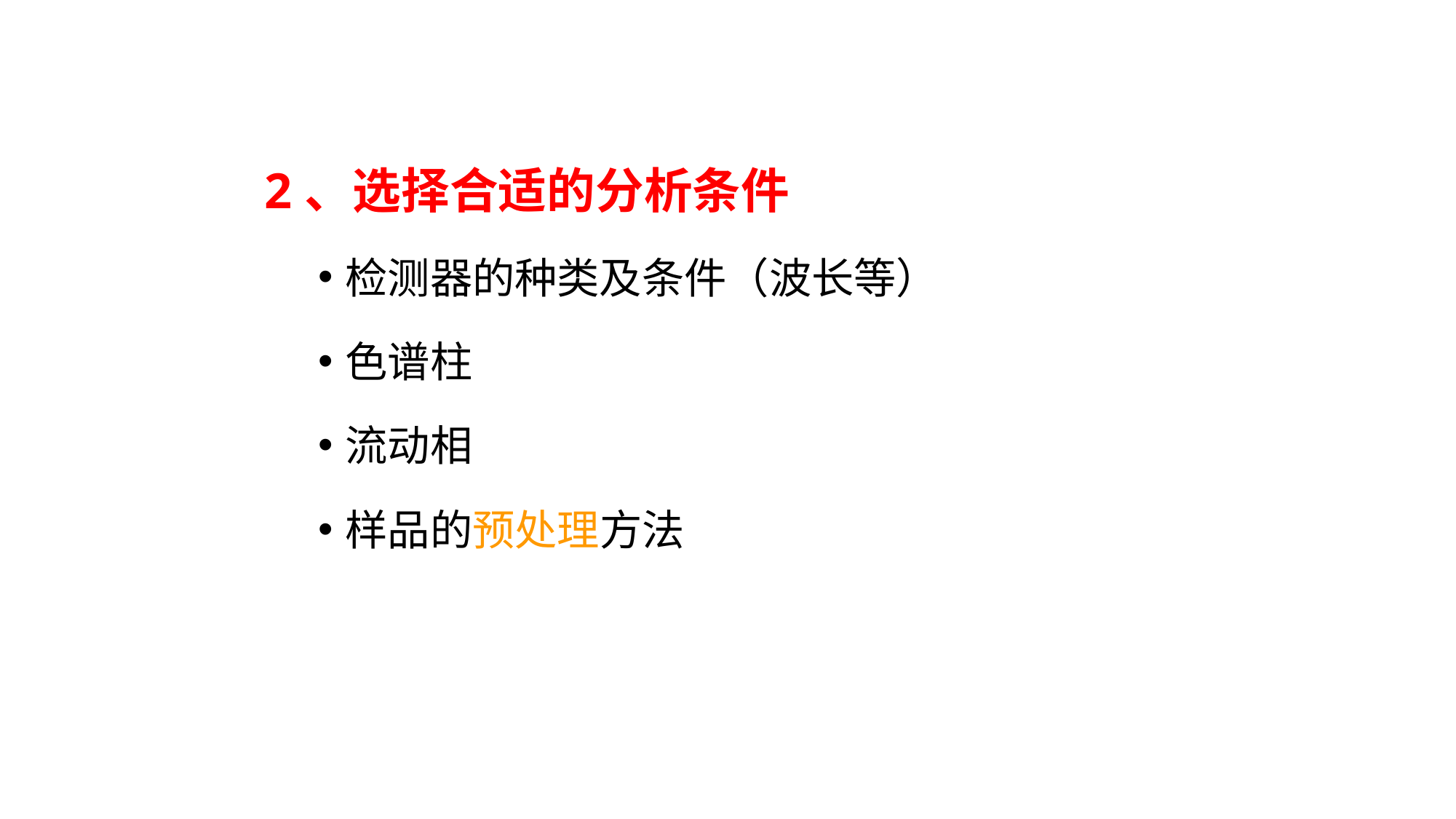

2、选择合适的分析条件
检测器的种类及条件（波长等）
色谱柱
流动相
样品的预处理方法